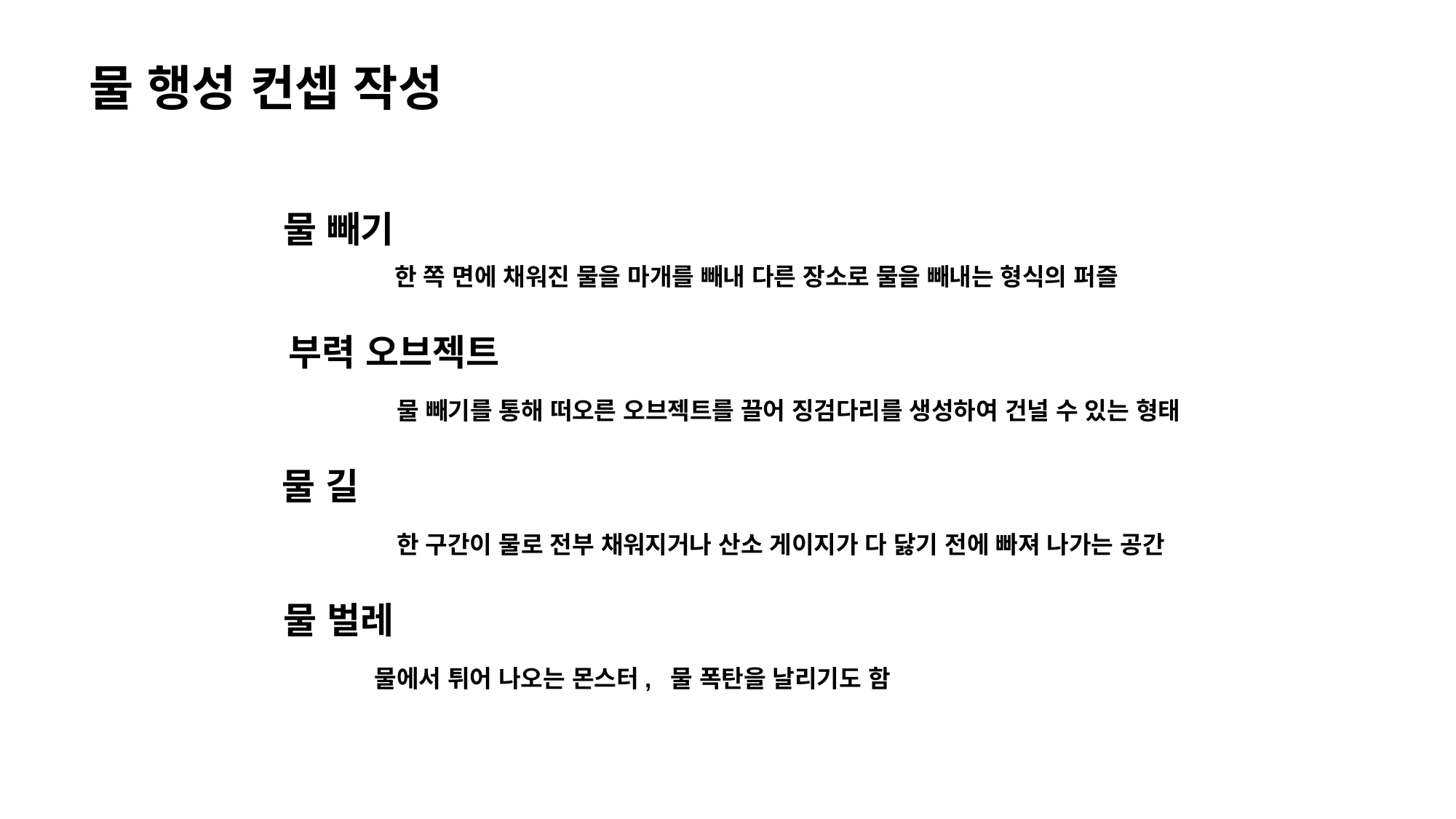

물 행성 컨셉 작성
물 빼기
한 쪽 면에 채워진 물을 마개를 빼내 다른 장소로 물을 빼내는 형식의 퍼즐
부력 오브젝트
물 빼기를 통해 떠오른 오브젝트를 끌어 징검다리를 생성하여 건널 수 있는 형태
물 길
한 구간이 물로 전부 채워지거나 산소 게이지가 다 닳기 전에 빠져 나가는 공간
물 벌레
물에서 튀어 나오는 몬스터,  물 폭탄을 날리기도 함